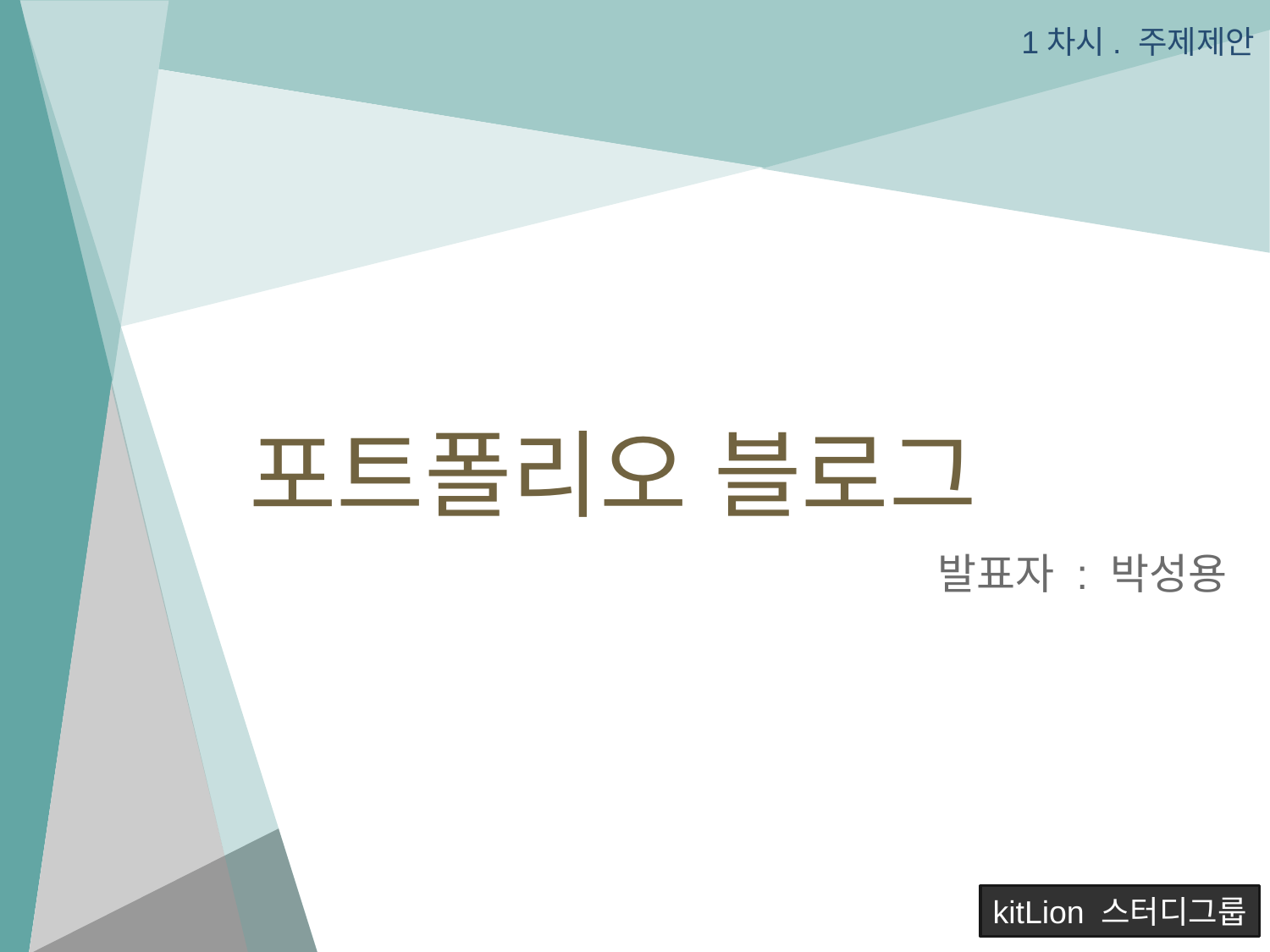

1차시. 주제제안
# 포트폴리오 블로그
발표자 : 박성용
kitLion 스터디그룹